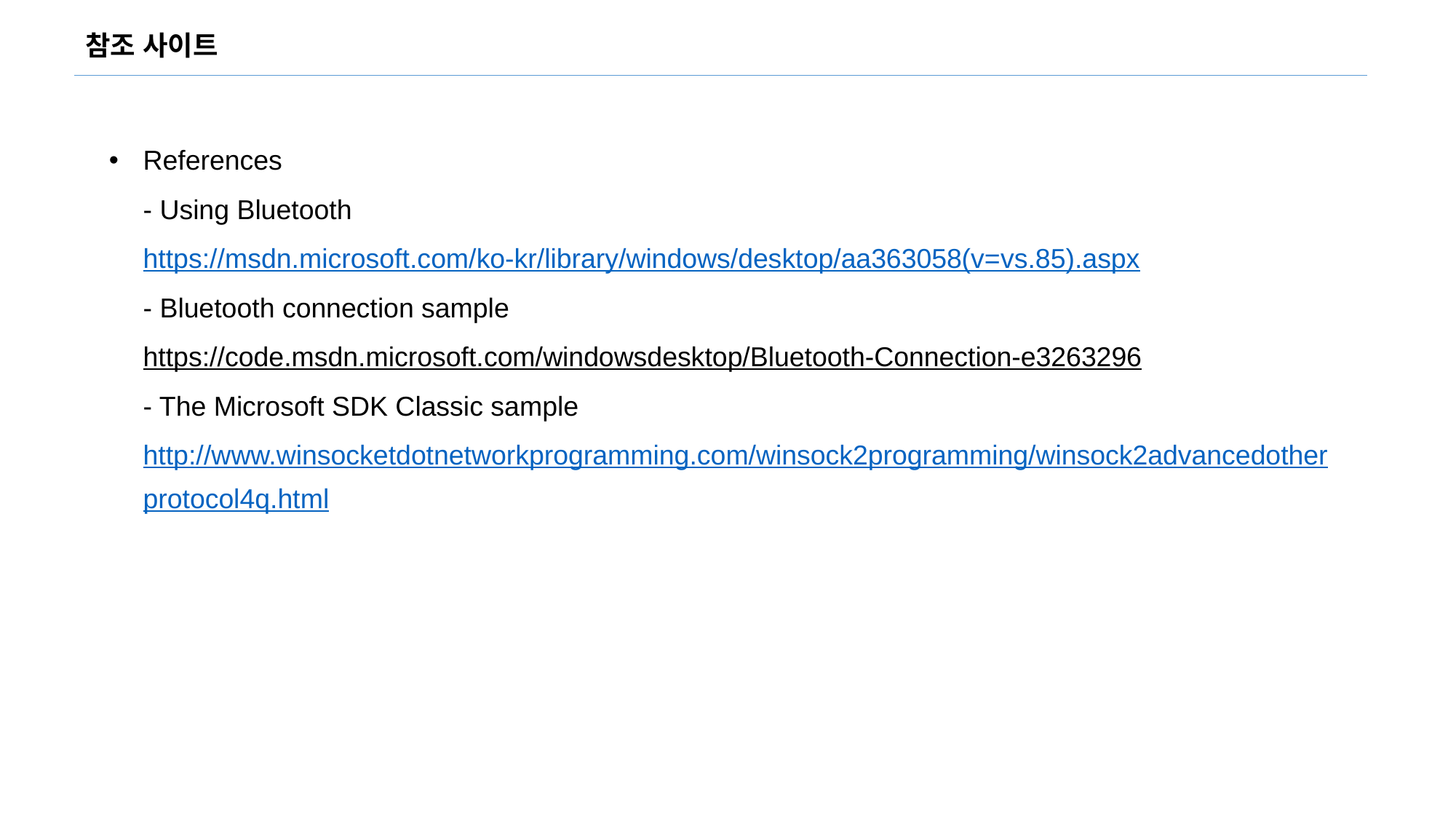

참조 사이트
References
- Using Bluetooth
https://msdn.microsoft.com/ko-kr/library/windows/desktop/aa363058(v=vs.85).aspx
- Bluetooth connection sample
https://code.msdn.microsoft.com/windowsdesktop/Bluetooth-Connection-e3263296
- The Microsoft SDK Classic sample
http://www.winsocketdotnetworkprogramming.com/winsock2programming/winsock2advancedotherprotocol4q.html